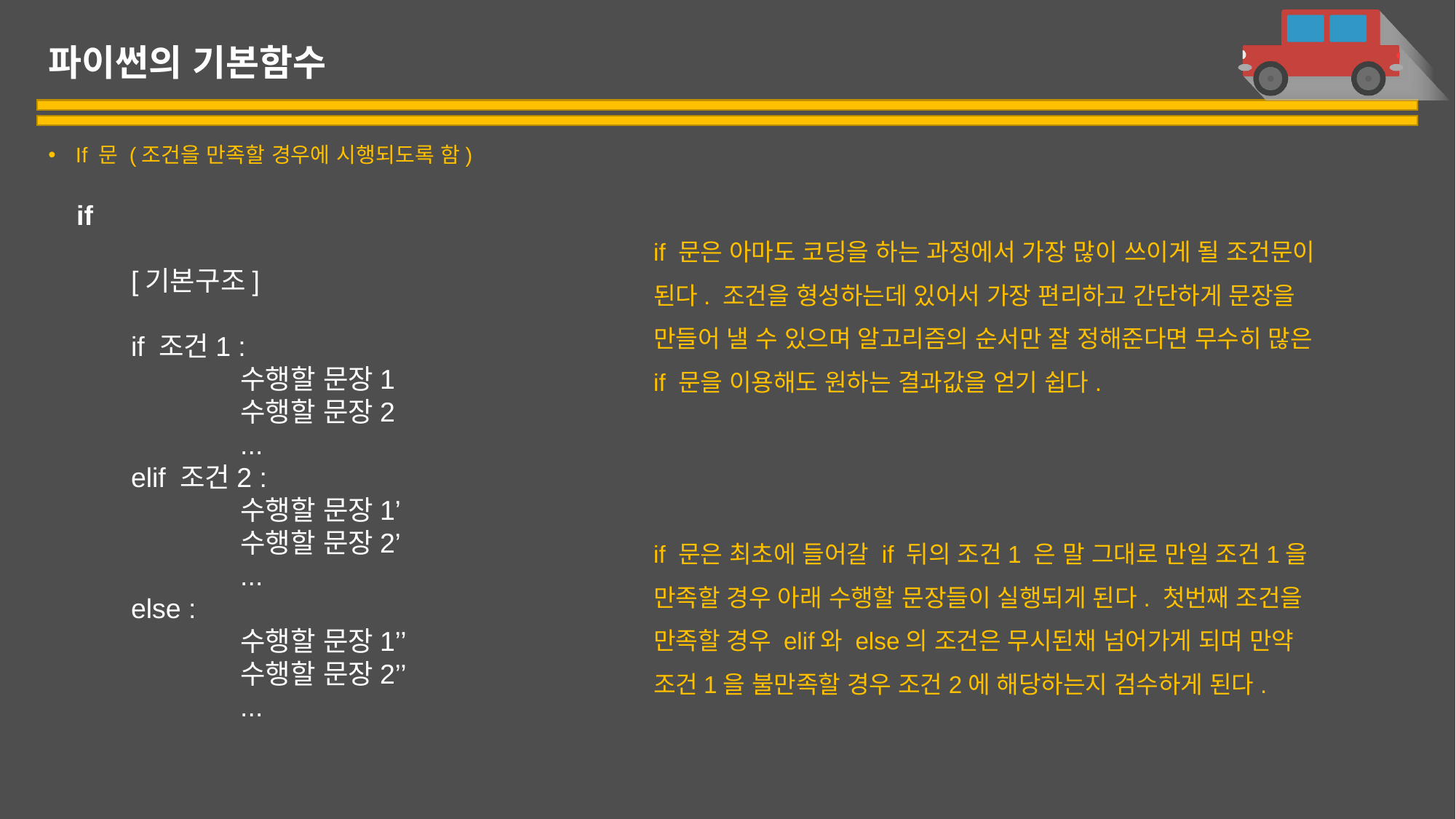

# 파이썬의 기본함수
If 문 (조건을 만족할 경우에 시행되도록 함)
if

[기본구조]

if 조건1 :
	수행할 문장1
	수행할 문장2
	...
elif 조건2 :
	수행할 문장1’
	수행할 문장2’
	...
else :
	수행할 문장1’’
	수행할 문장2’’
	...
if 문은 아마도 코딩을 하는 과정에서 가장 많이 쓰이게 될 조건문이 된다. 조건을 형성하는데 있어서 가장 편리하고 간단하게 문장을 만들어 낼 수 있으며 알고리즘의 순서만 잘 정해준다면 무수히 많은 if 문을 이용해도 원하는 결과값을 얻기 쉽다.
if 문은 최초에 들어갈 if 뒤의 조건1 은 말 그대로 만일 조건1을 만족할 경우 아래 수행할 문장들이 실행되게 된다. 첫번째 조건을 만족할 경우 elif와 else의 조건은 무시된채 넘어가게 되며 만약 조건1을 불만족할 경우 조건2에 해당하는지 검수하게 된다.